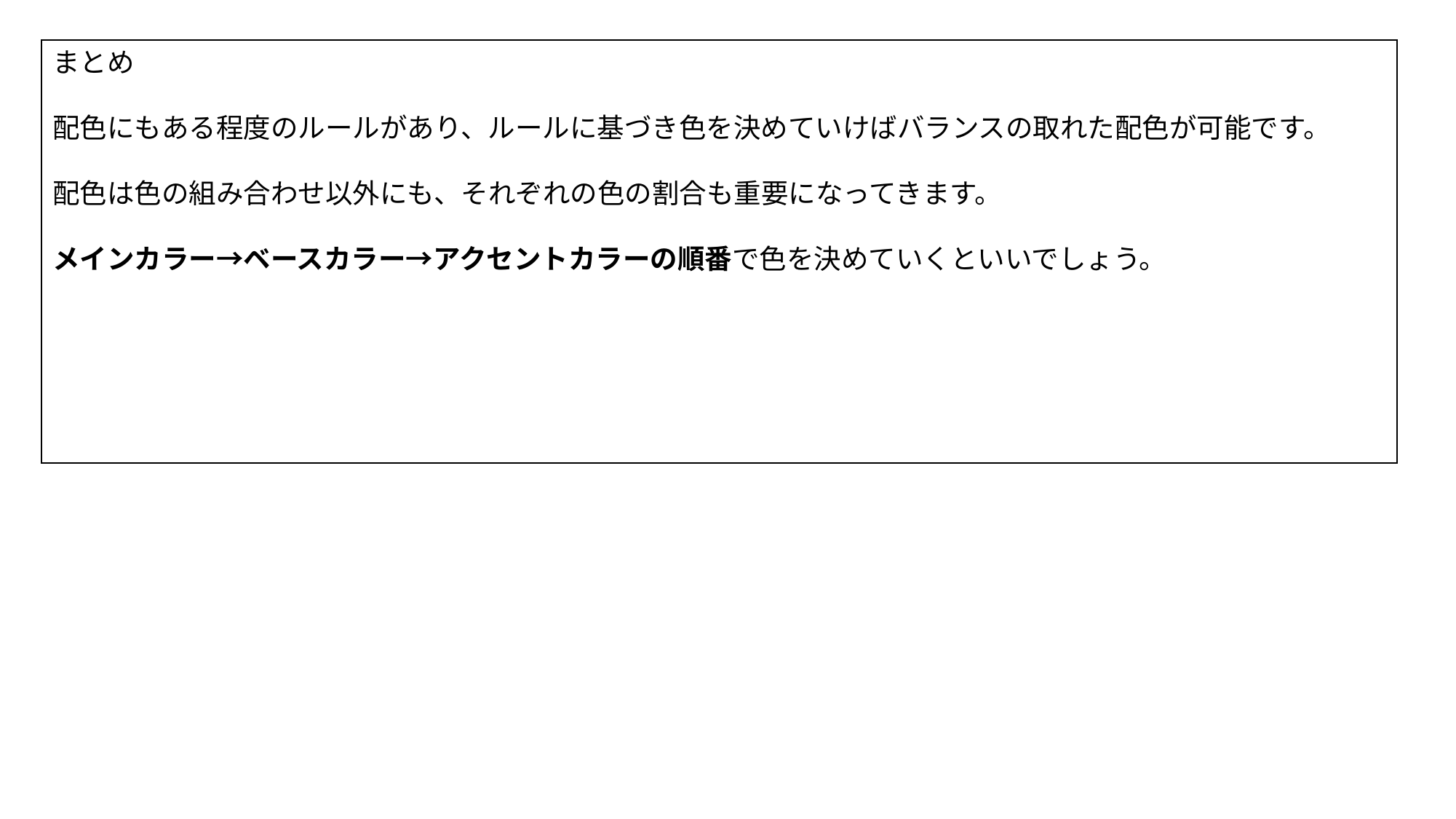

まとめ

配色にもある程度のルールがあり、ルールに基づき色を決めていけばバランスの取れた配色が可能です。

配色は色の組み合わせ以外にも、それぞれの色の割合も重要になってきます。

メインカラー→ベースカラー→アクセントカラーの順番で色を決めていくといいでしょう。